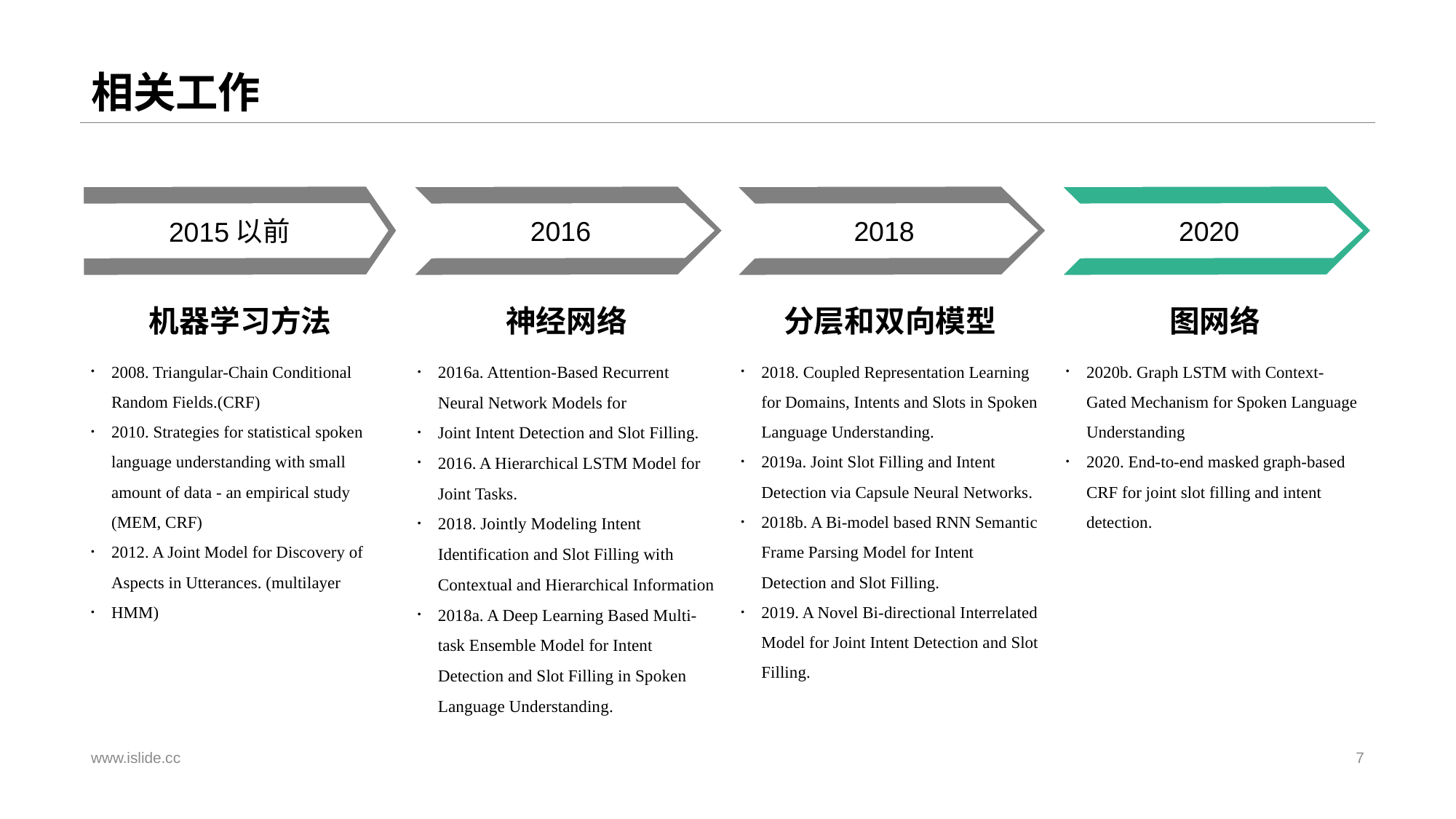

# 相关工作

2015以前
机器学习方法
2008. Triangular-Chain Conditional Random Fields.(CRF)
2010. Strategies for statistical spoken language understanding with small amount of data - an empirical study (MEM, CRF)
2012. A Joint Model for Discovery of Aspects in Utterances. (multilayer
HMM)

2016
神经网络
2016a. Attention-Based Recurrent Neural Network Models for
Joint Intent Detection and Slot Filling.
2016. A Hierarchical LSTM Model for Joint Tasks.
2018. Jointly Modeling Intent Identification and Slot Filling with Contextual and Hierarchical Information
2018a. A Deep Learning Based Multi-task Ensemble Model for Intent Detection and Slot Filling in Spoken Language Understanding.

2018
分层和双向模型
2018. Coupled Representation Learning for Domains, Intents and Slots in Spoken Language Understanding.
2019a. Joint Slot Filling and Intent Detection via Capsule Neural Networks.
2018b. A Bi-model based RNN Semantic Frame Parsing Model for Intent Detection and Slot Filling.
2019. A Novel Bi-directional Interrelated Model for Joint Intent Detection and Slot Filling.

2020
图网络
2020b. Graph LSTM with Context-Gated Mechanism for Spoken Language Understanding
2020. End-to-end masked graph-based CRF for joint slot filling and intent detection.
www.islide.cc
7